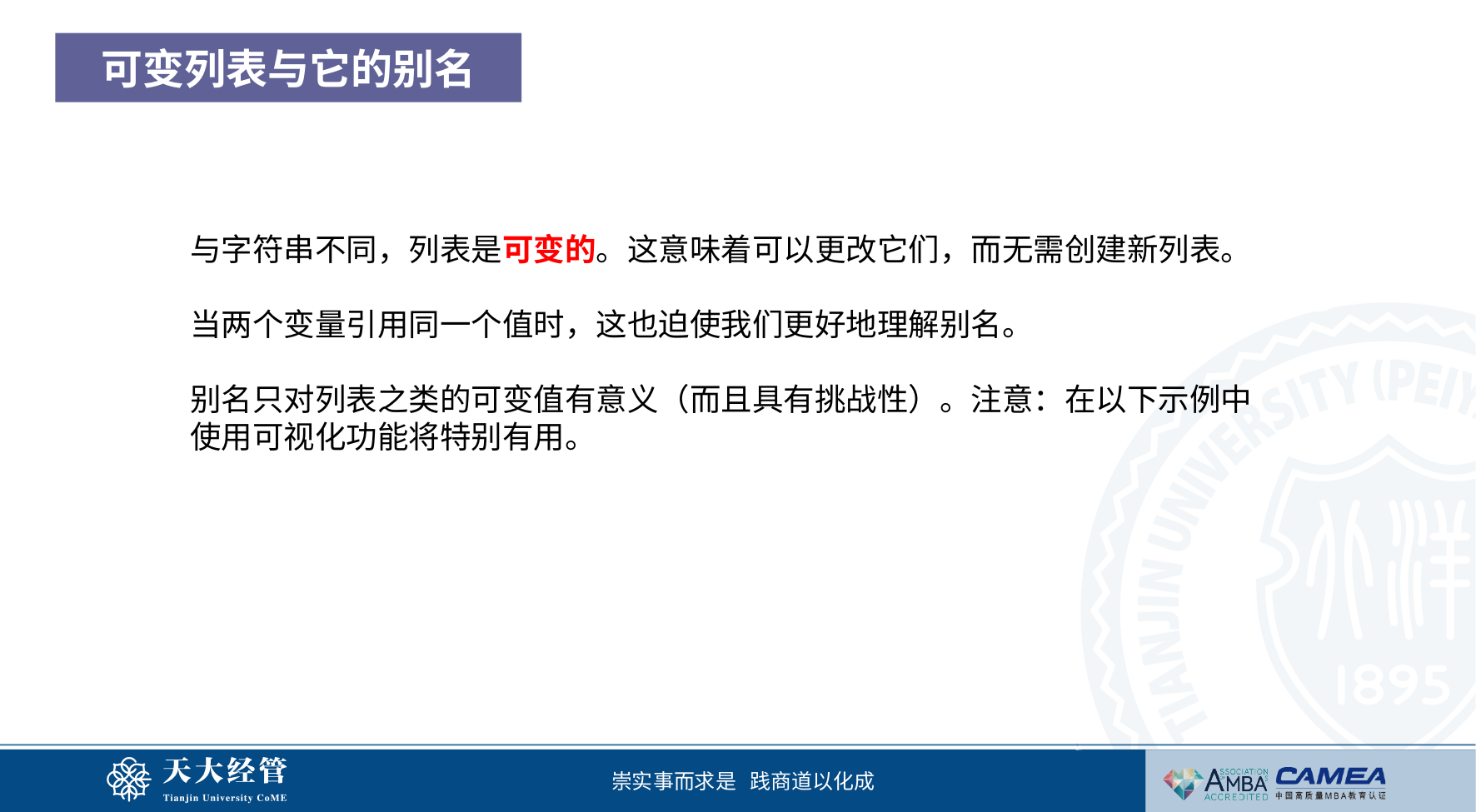

可变列表与它的别名
与字符串不同，列表是可变的。这意味着可以更改它们，而无需创建新列表。

当两个变量引用同一个值时，这也迫使我们更好地理解别名。

别名只对列表之类的可变值有意义（而且具有挑战性）。注意：在以下示例中使用可视化功能将特别有用。